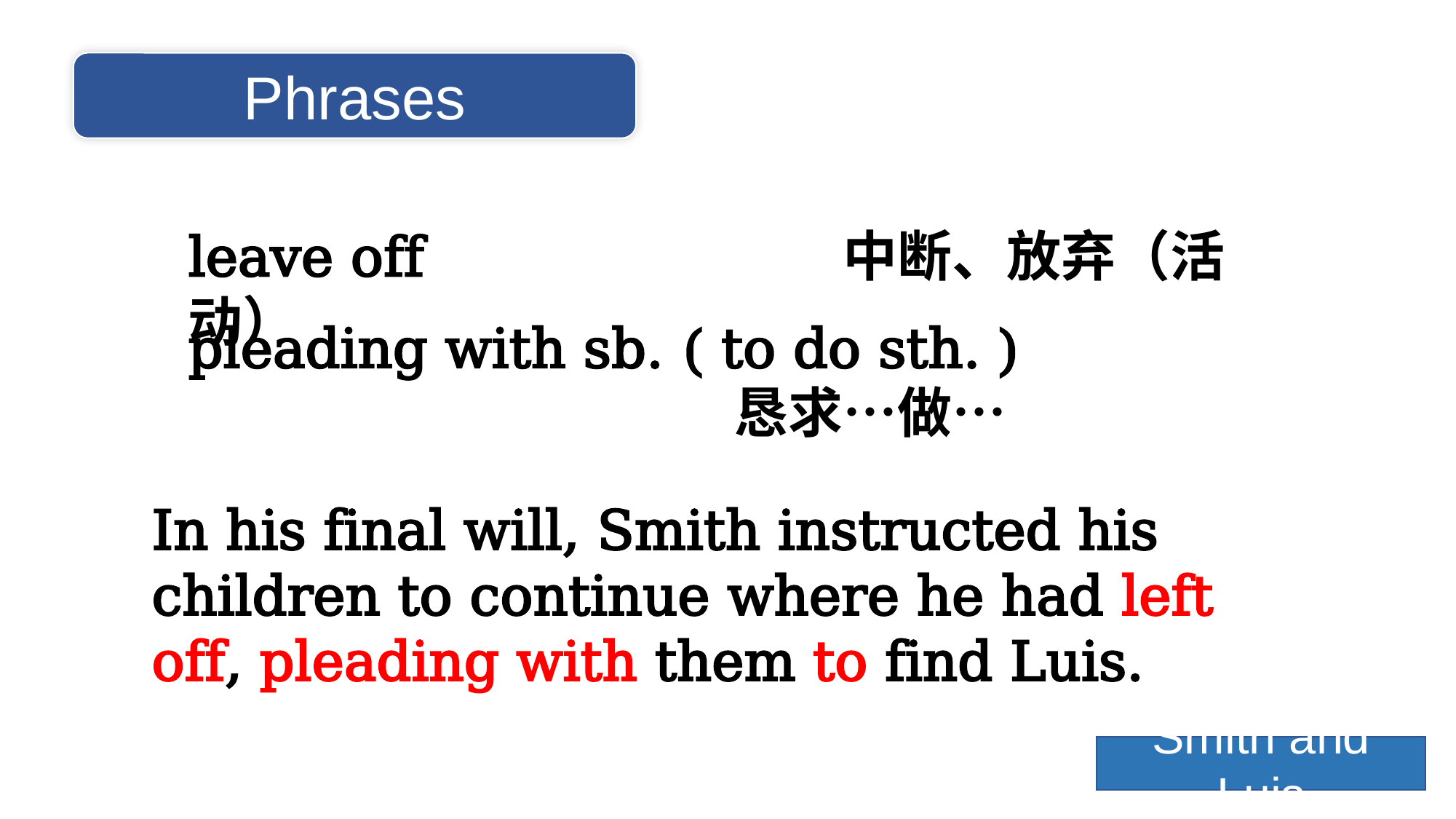

Phrases
leave off				中断、放弃（活动）
pleading with sb. ( to do sth. )
					恳求…做…
In his final will, Smith instructed his children to continue where he had left off, pleading with them to find Luis.
Smith and Luis